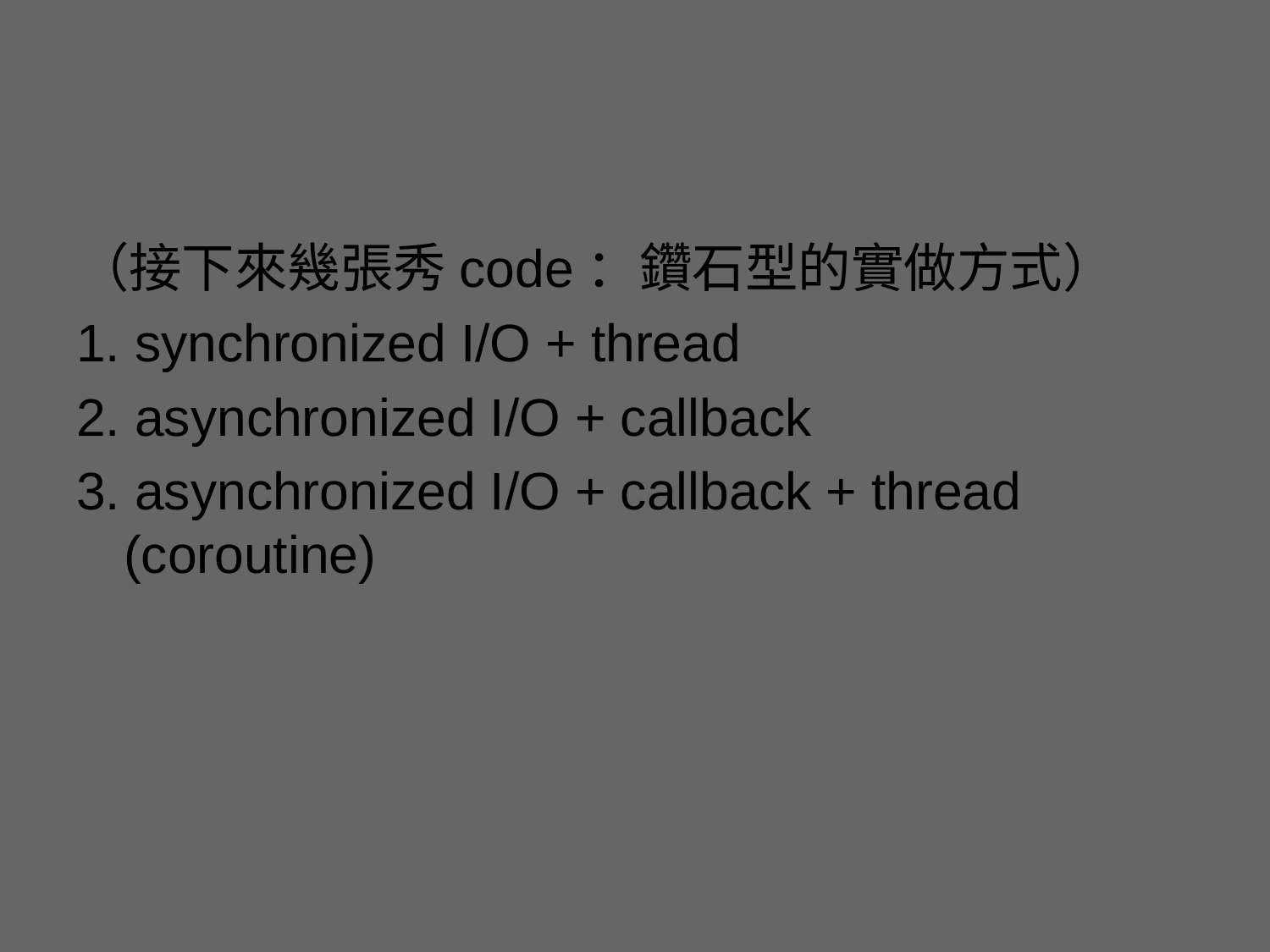

#
（接下來幾張秀code：鑽石型的實做方式）
1. synchronized I/O + thread
2. asynchronized I/O + callback
3. asynchronized I/O + callback + thread (coroutine)